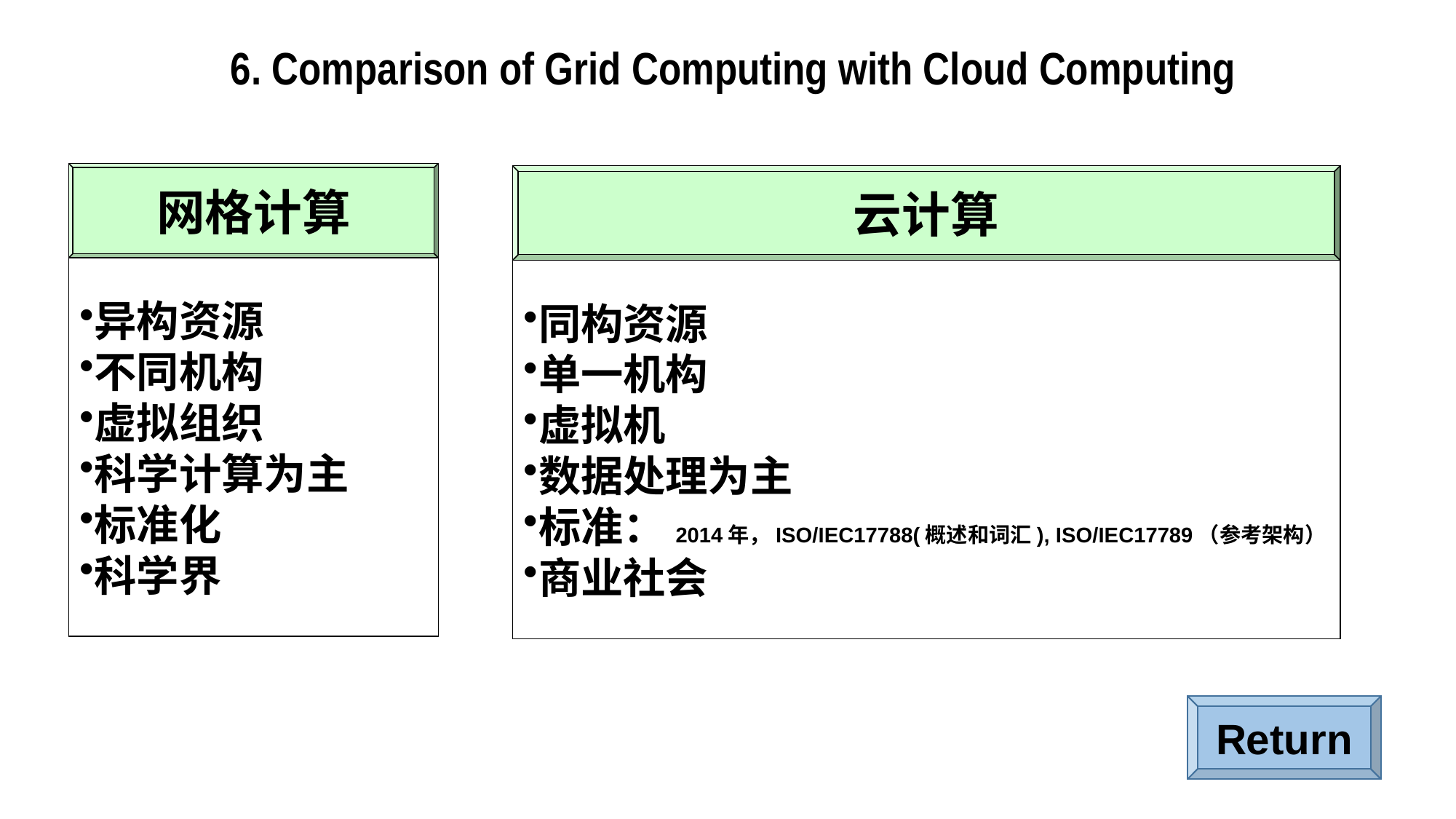

6. Comparison of Grid Computing with Cloud Computing
网格计算
云计算
异构资源
不同机构
虚拟组织
科学计算为主
标准化
科学界
同构资源
单一机构
虚拟机
数据处理为主
标准：2014年，ISO/IEC17788(概述和词汇), ISO/IEC17789（参考架构）
商业社会
Return